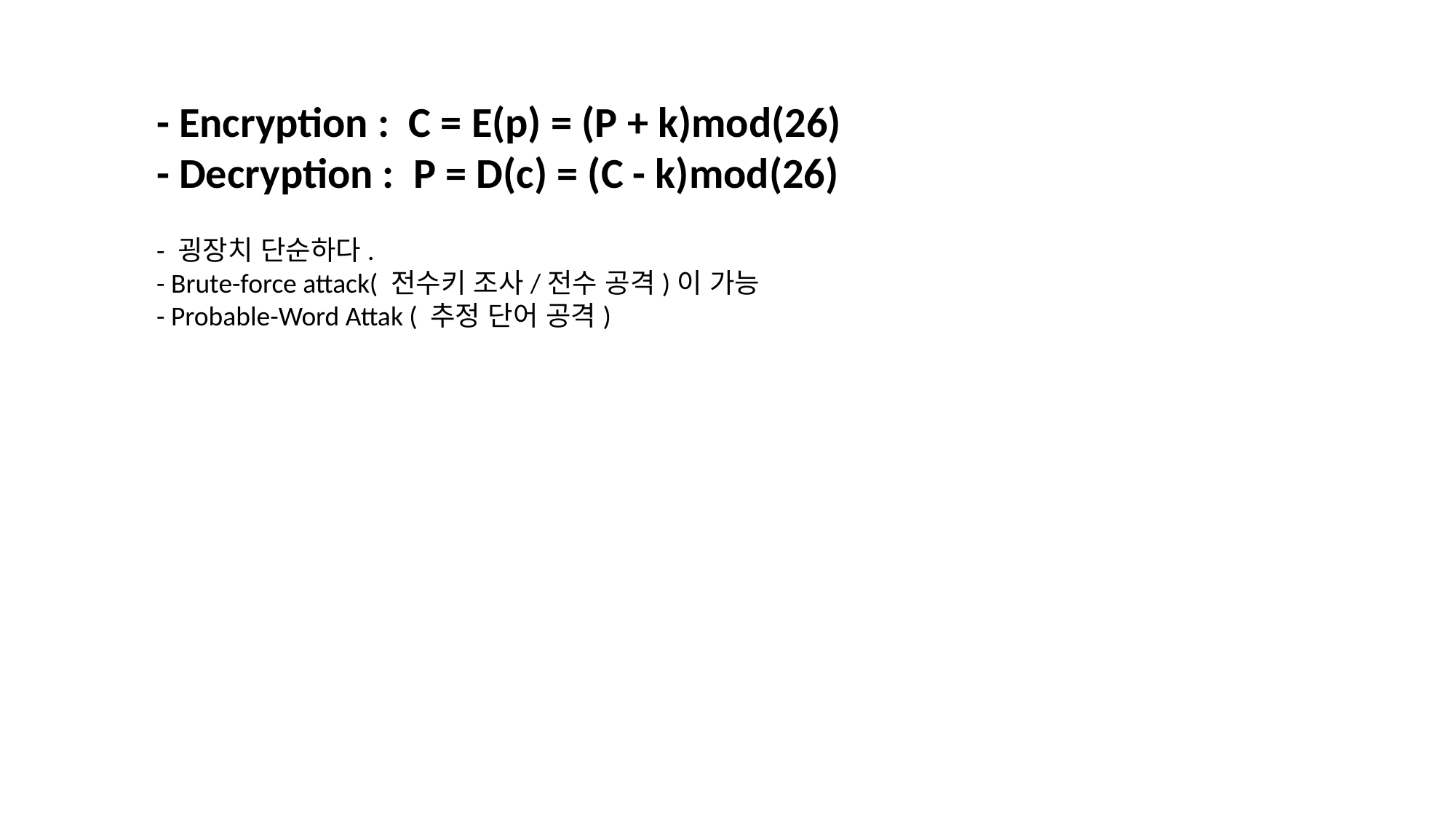

- Encryption :  C = E(p) = (P + k)mod(26)
- Decryption :  P = D(c) = (C - k)mod(26)
- 굉장치 단순하다.
- Brute-force attack( 전수키 조사/전수 공격)이 가능
- Probable-Word Attak ( 추정 단어 공격)